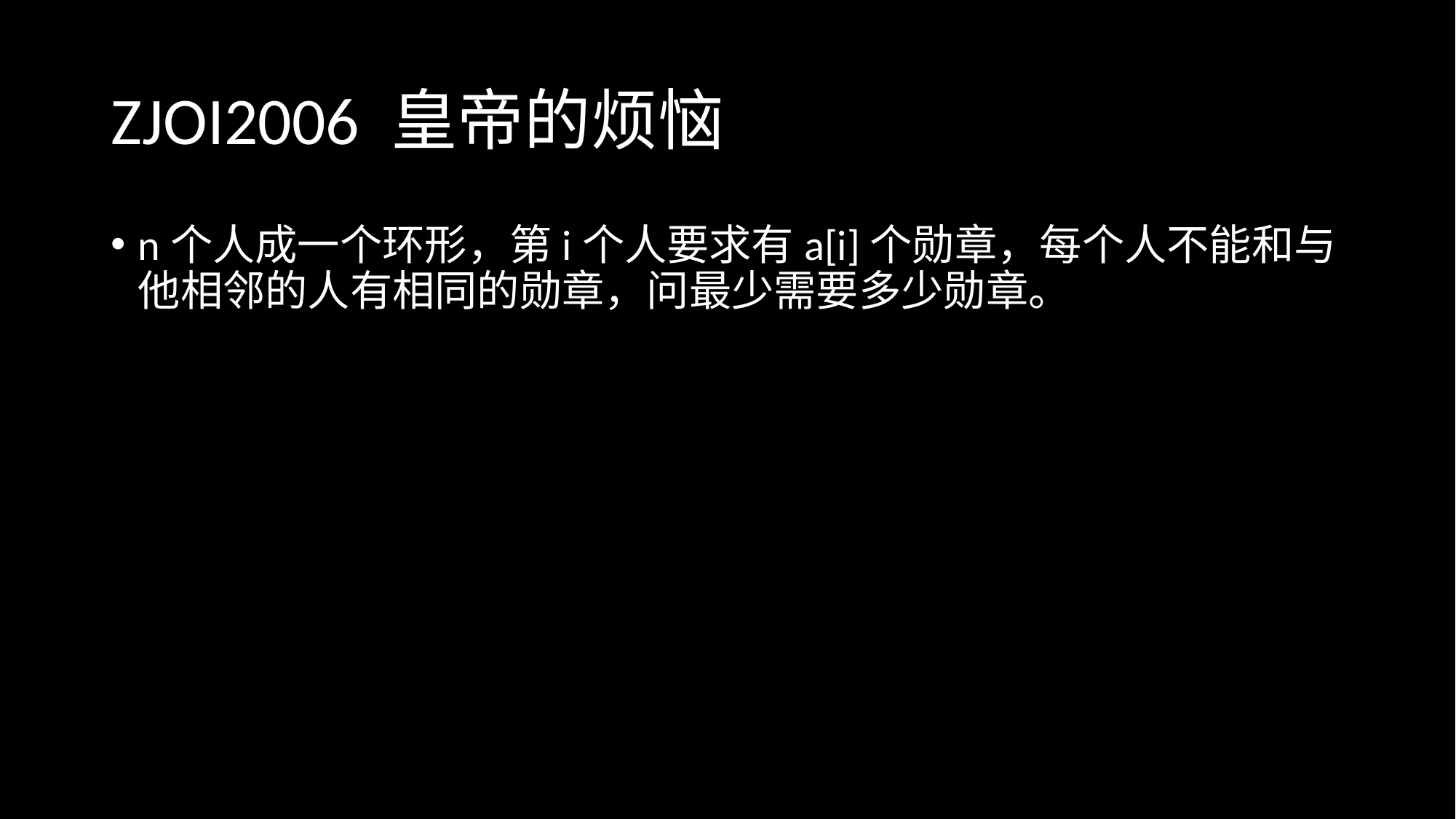

# ZJOI2006 皇帝的烦恼
n个人成一个环形，第i个人要求有a[i]个勋章，每个人不能和与他相邻的人有相同的勋章，问最少需要多少勋章。